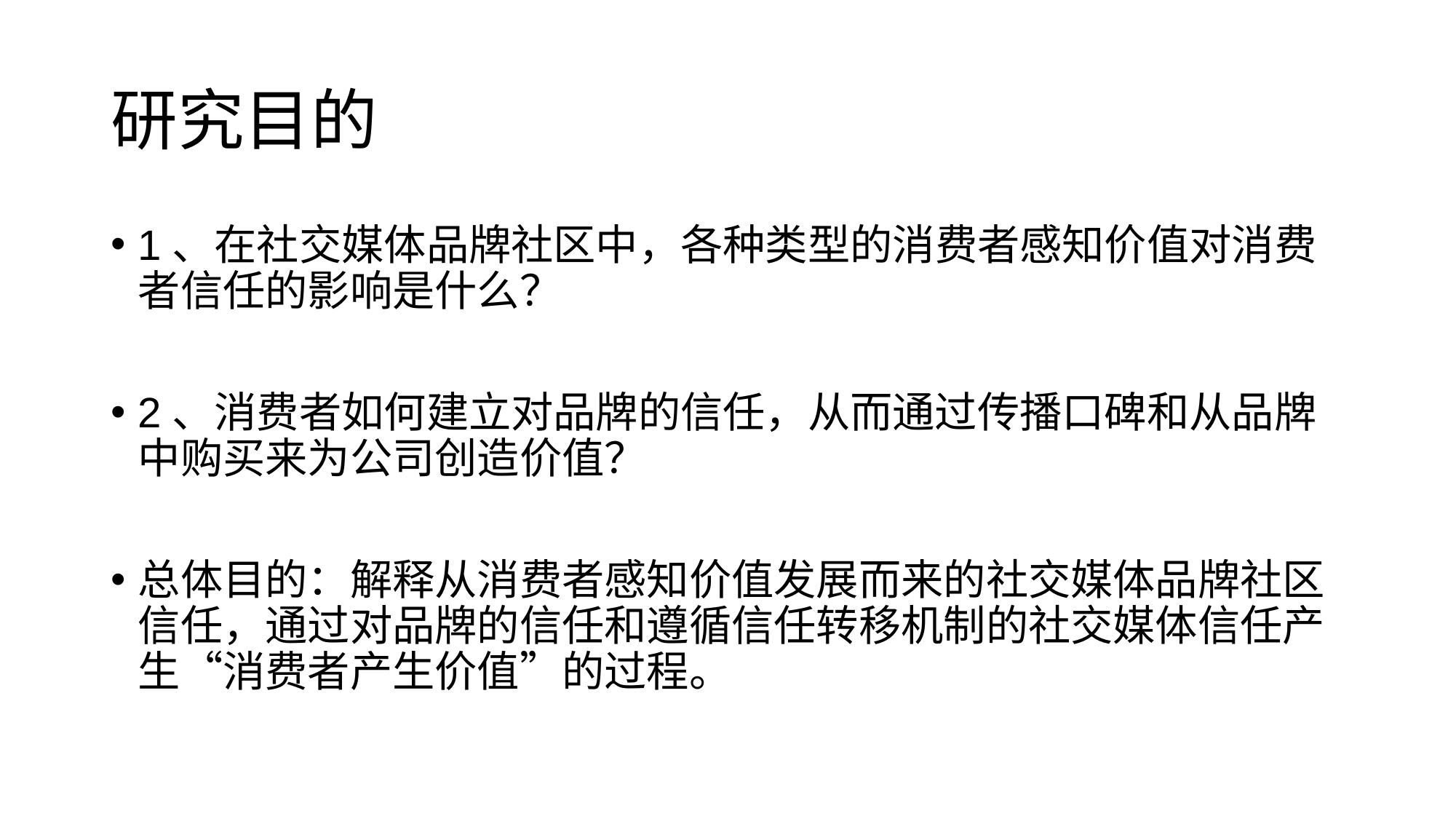

# 研究目的
1、在社交媒体品牌社区中，各种类型的消费者感知价值对消费者信任的影响是什么？

2、消费者如何建立对品牌的信任，从而通过传播口碑和从品牌中购买来为公司创造价值？

总体目的：解释从消费者感知价值发展而来的社交媒体品牌社区信任，通过对品牌的信任和遵循信任转移机制的社交媒体信任产生“消费者产生价值”的过程。